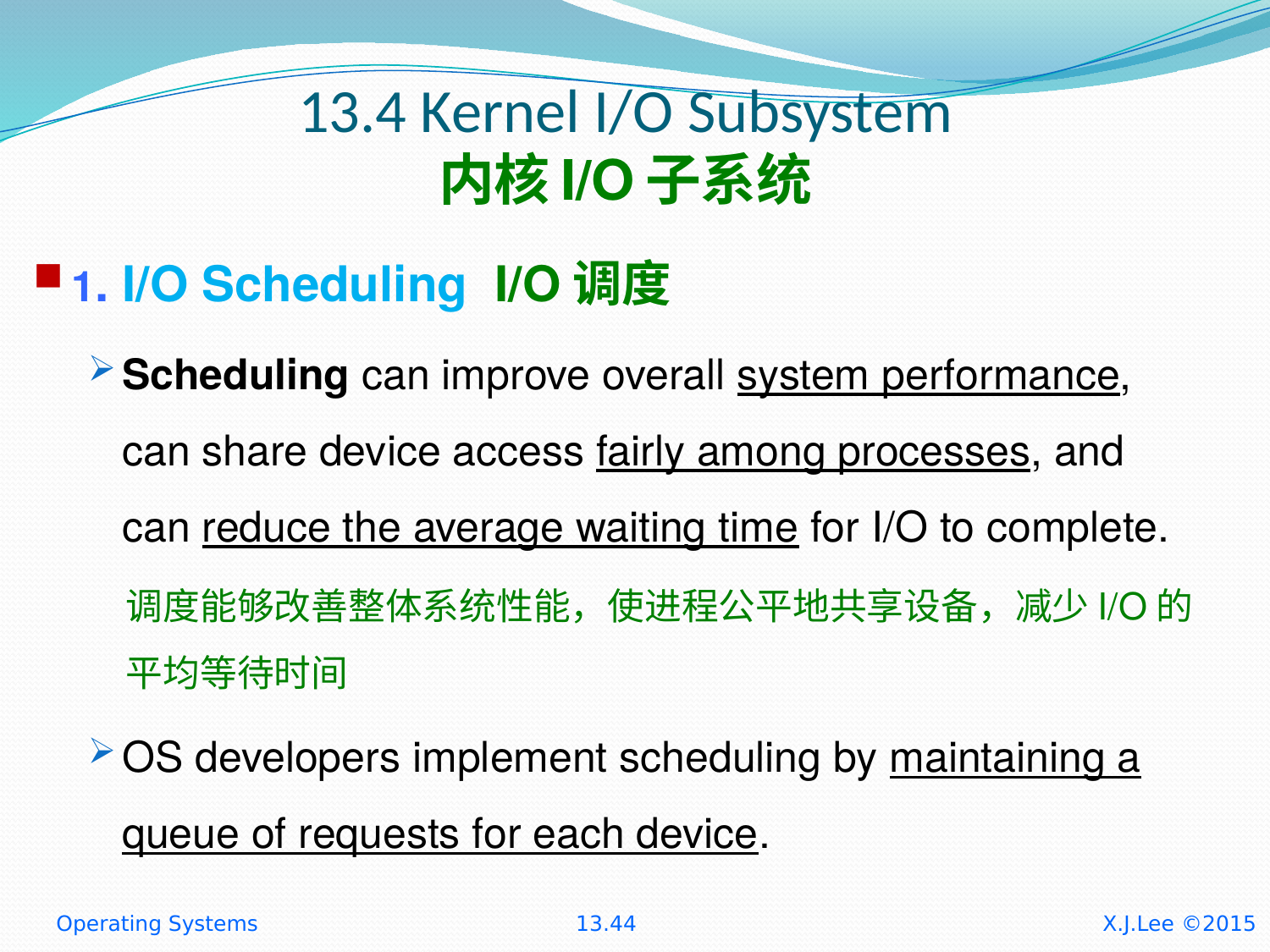

# 13.4 Kernel I/O Subsystem 内核I/O子系统
1. I/O Scheduling  I/O调度
Scheduling can improve overall system performance, can share device access fairly among processes, and can reduce the average waiting time for I/O to complete.
调度能够改善整体系统性能，使进程公平地共享设备，减少I/O的平均等待时间
OS developers implement scheduling by maintaining a queue of requests for each device.
Operating Systems
13.44
X.J.Lee ©2015